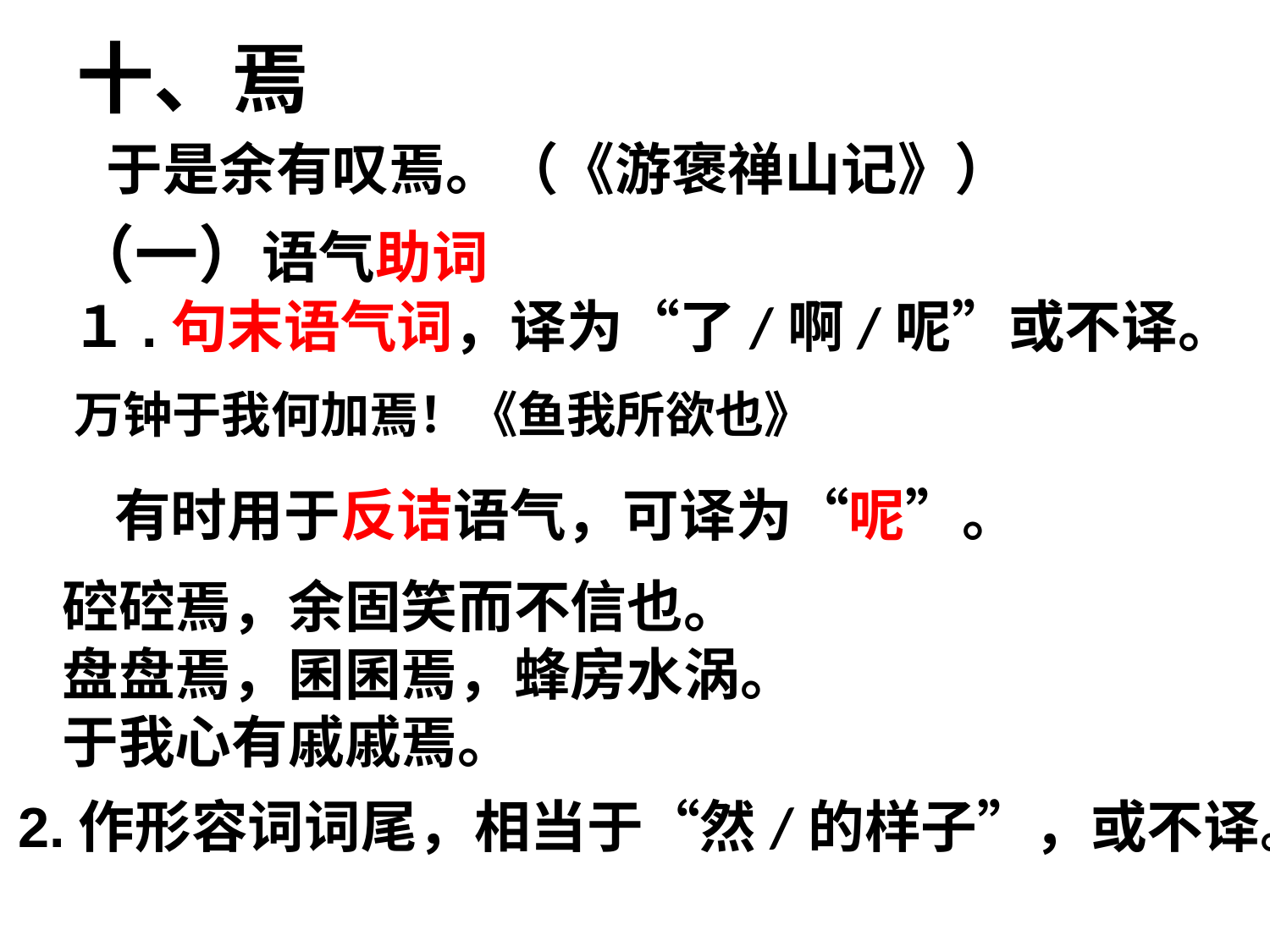

# 十、焉
于是余有叹焉。（《游褒禅山记》）
（一）语气助词
１.句末语气词，译为“了/啊/呢”或不译。
万钟于我何加焉！《鱼我所欲也》
 有时用于反诘语气，可译为“呢”。
硿硿焉，余固笑而不信也。
盘盘焉，囷囷焉，蜂房水涡。
于我心有戚戚焉。
2.作形容词词尾，相当于“然/的样子”，或不译。